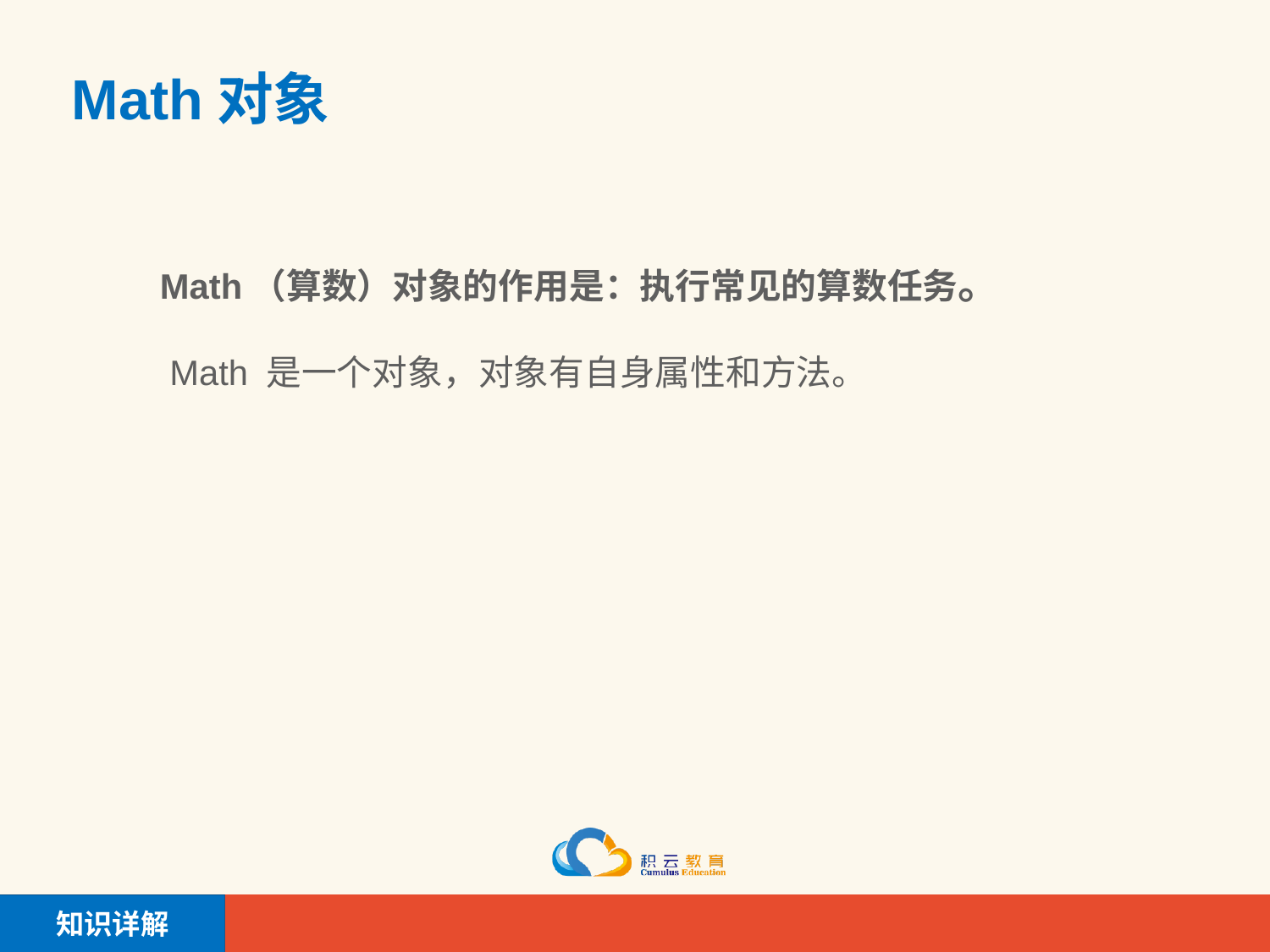

# Math对象
Math（算数）对象的作用是：执行常见的算数任务。

 Math 是一个对象，对象有自身属性和方法。